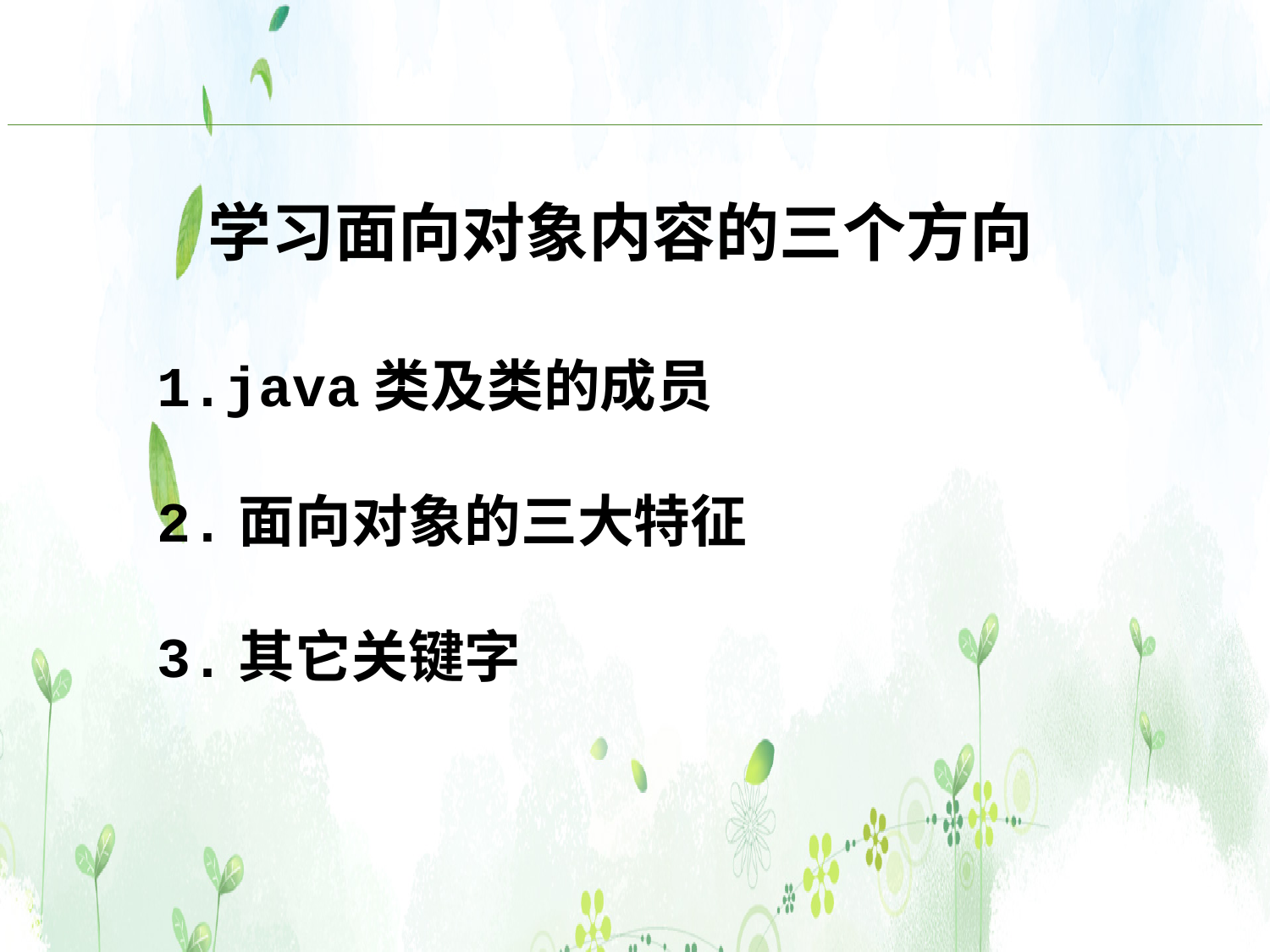

学习面向对象内容的三个方向
1.java类及类的成员
2.面向对象的三大特征
3.其它关键字